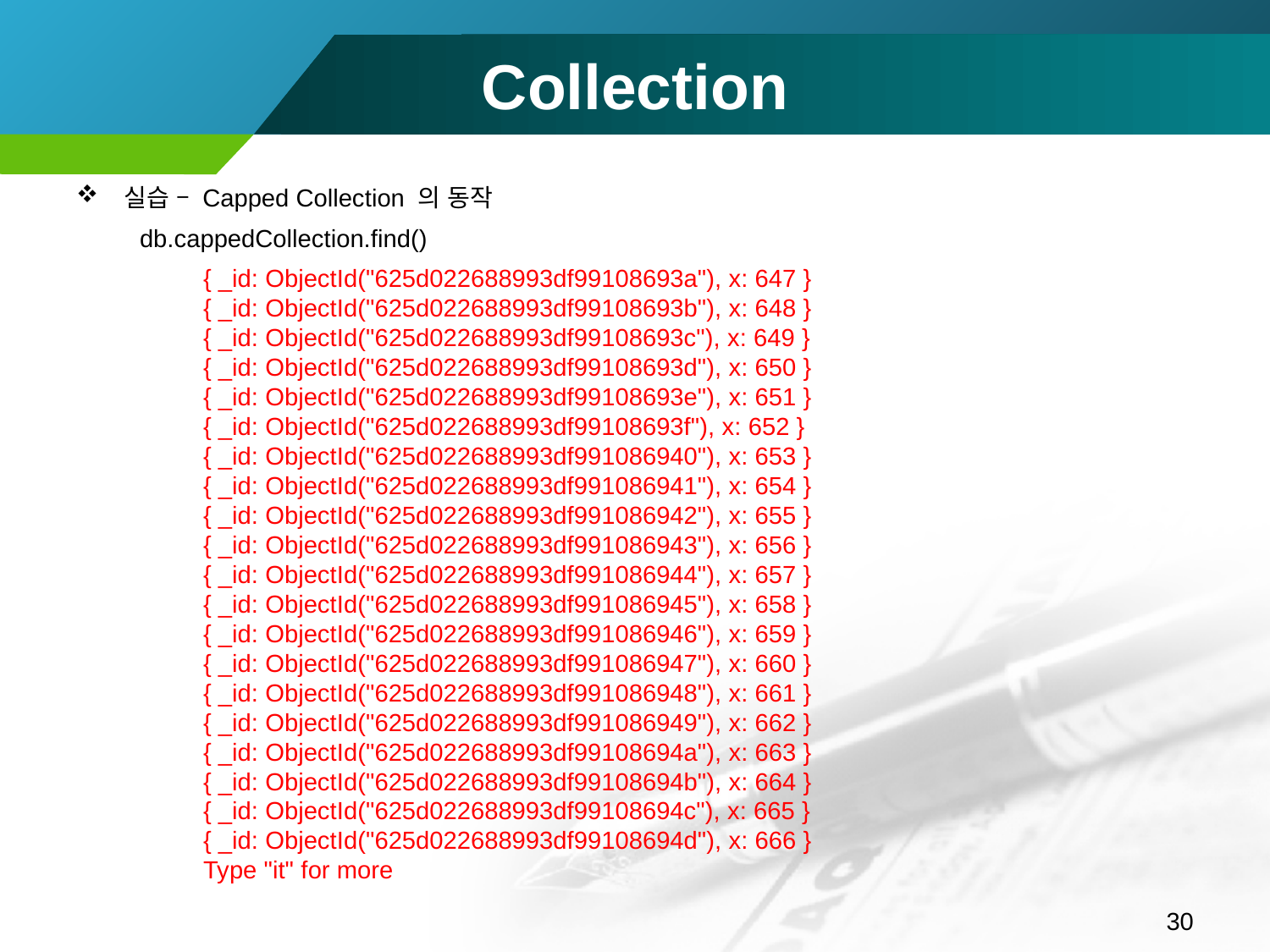

# Collection
실습 – Capped Collection 의 동작
db.cappedCollection.find()
{ _id: ObjectId("625d022688993df99108693a"), x: 647 }
{ _id: ObjectId("625d022688993df99108693b"), x: 648 }
{ _id: ObjectId("625d022688993df99108693c"), x: 649 }
{ _id: ObjectId("625d022688993df99108693d"), x: 650 }
{ _id: ObjectId("625d022688993df99108693e"), x: 651 }
{ _id: ObjectId("625d022688993df99108693f"), x: 652 }
{ _id: ObjectId("625d022688993df991086940"), x: 653 }
{ _id: ObjectId("625d022688993df991086941"), x: 654 }
{ _id: ObjectId("625d022688993df991086942"), x: 655 }
{ _id: ObjectId("625d022688993df991086943"), x: 656 }
{ _id: ObjectId("625d022688993df991086944"), x: 657 }
{ _id: ObjectId("625d022688993df991086945"), x: 658 }
{ _id: ObjectId("625d022688993df991086946"), x: 659 }
{ _id: ObjectId("625d022688993df991086947"), x: 660 }
{ _id: ObjectId("625d022688993df991086948"), x: 661 }
{ _id: ObjectId("625d022688993df991086949"), x: 662 }
{ _id: ObjectId("625d022688993df99108694a"), x: 663 }
{ _id: ObjectId("625d022688993df99108694b"), x: 664 }
{ _id: ObjectId("625d022688993df99108694c"), x: 665 }
{ _id: ObjectId("625d022688993df99108694d"), x: 666 }
Type "it" for more
30